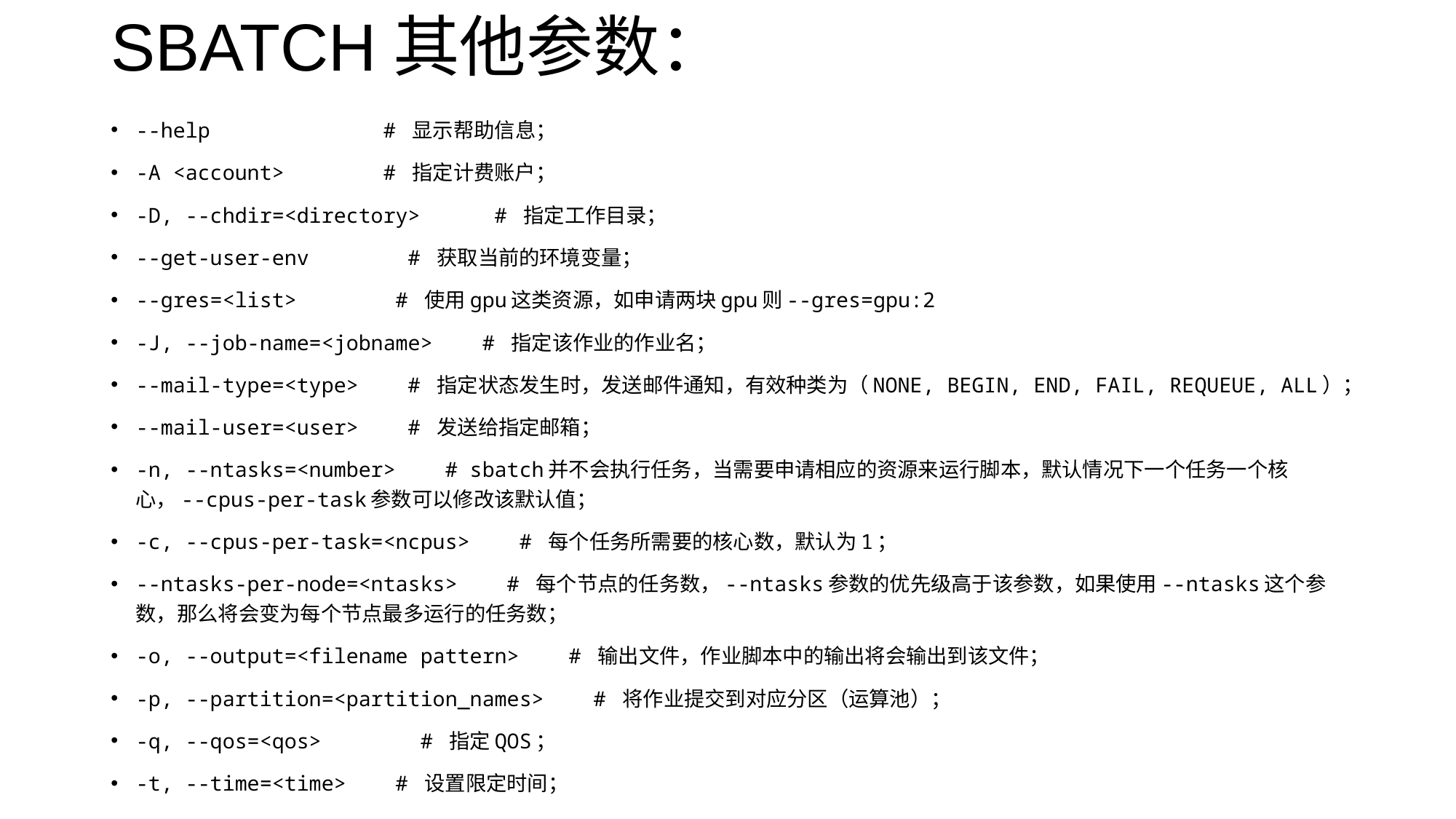

# SBATCH其他参数：
--help              # 显示帮助信息；
-A <account>        # 指定计费账户；
-D, --chdir=<directory>      # 指定工作目录；
--get-user-env        # 获取当前的环境变量；
--gres=<list>        # 使用gpu这类资源，如申请两块gpu则--gres=gpu:2
-J, --job-name=<jobname>    # 指定该作业的作业名；
--mail-type=<type>    # 指定状态发生时，发送邮件通知，有效种类为（NONE, BEGIN, END, FAIL, REQUEUE, ALL）；
--mail-user=<user>    # 发送给指定邮箱；
-n, --ntasks=<number>    # sbatch并不会执行任务，当需要申请相应的资源来运行脚本，默认情况下一个任务一个核心，--cpus-per-task参数可以修改该默认值；
-c, --cpus-per-task=<ncpus>    # 每个任务所需要的核心数，默认为1；
--ntasks-per-node=<ntasks>    # 每个节点的任务数，--ntasks参数的优先级高于该参数，如果使用--ntasks这个参数，那么将会变为每个节点最多运行的任务数；
-o, --output=<filename pattern>    # 输出文件，作业脚本中的输出将会输出到该文件；
-p, --partition=<partition_names>    # 将作业提交到对应分区（运算池）；
-q, --qos=<qos>        # 指定QOS；
-t, --time=<time>    # 设置限定时间；